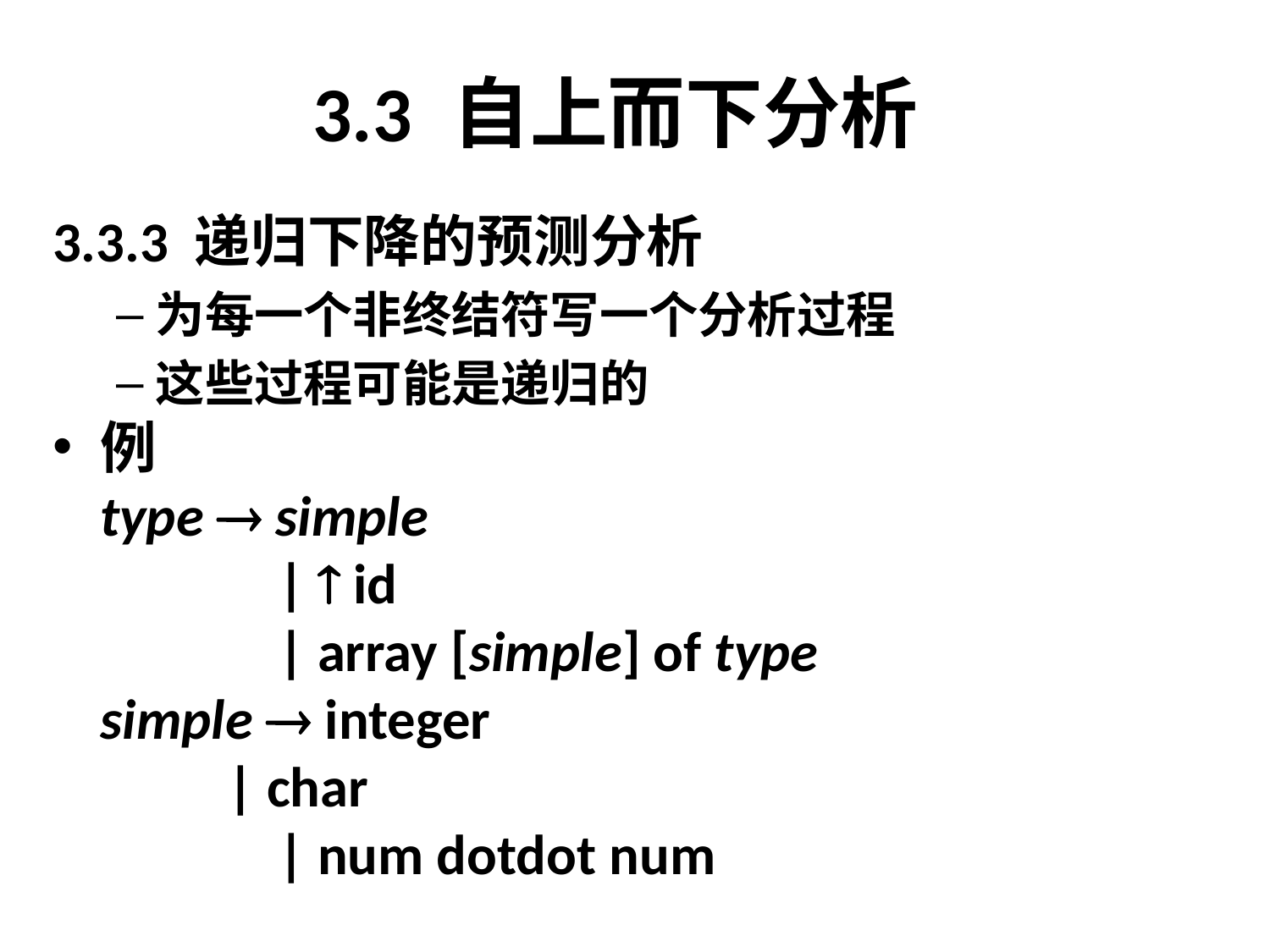

# 3.3 自上而下分析
3.3.3 递归下降的预测分析
为每一个非终结符写一个分析过程
这些过程可能是递归的
例
	type → simple
		    | ↑ id
	    	    | array [simple] of type
	simple → integer
	          | char
		    | num dotdot num